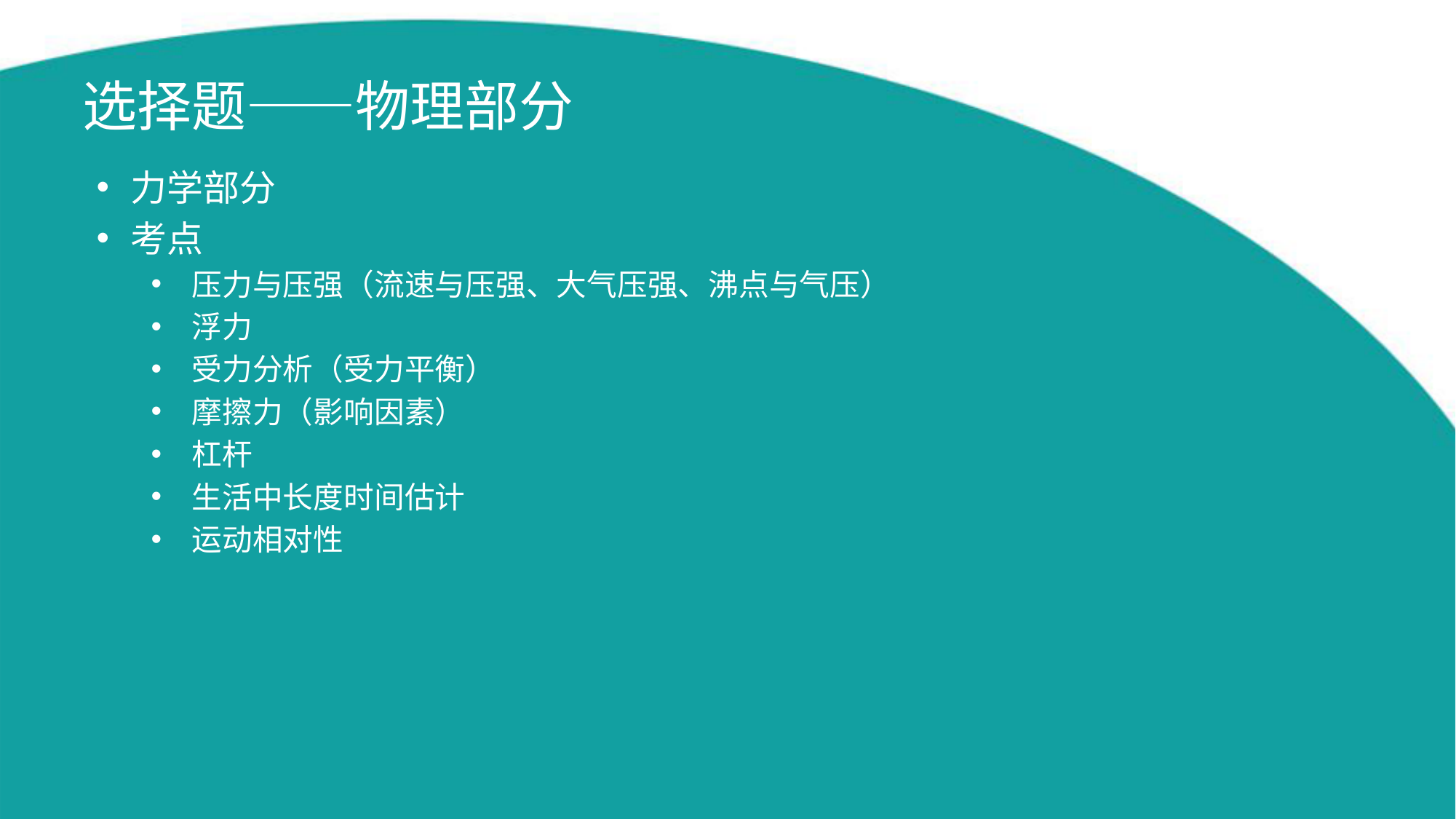

# 选择题——物理部分
力学部分
考点
压力与压强（流速与压强、大气压强、沸点与气压）
浮力
受力分析（受力平衡）
摩擦力（影响因素）
杠杆
生活中长度时间估计
运动相对性